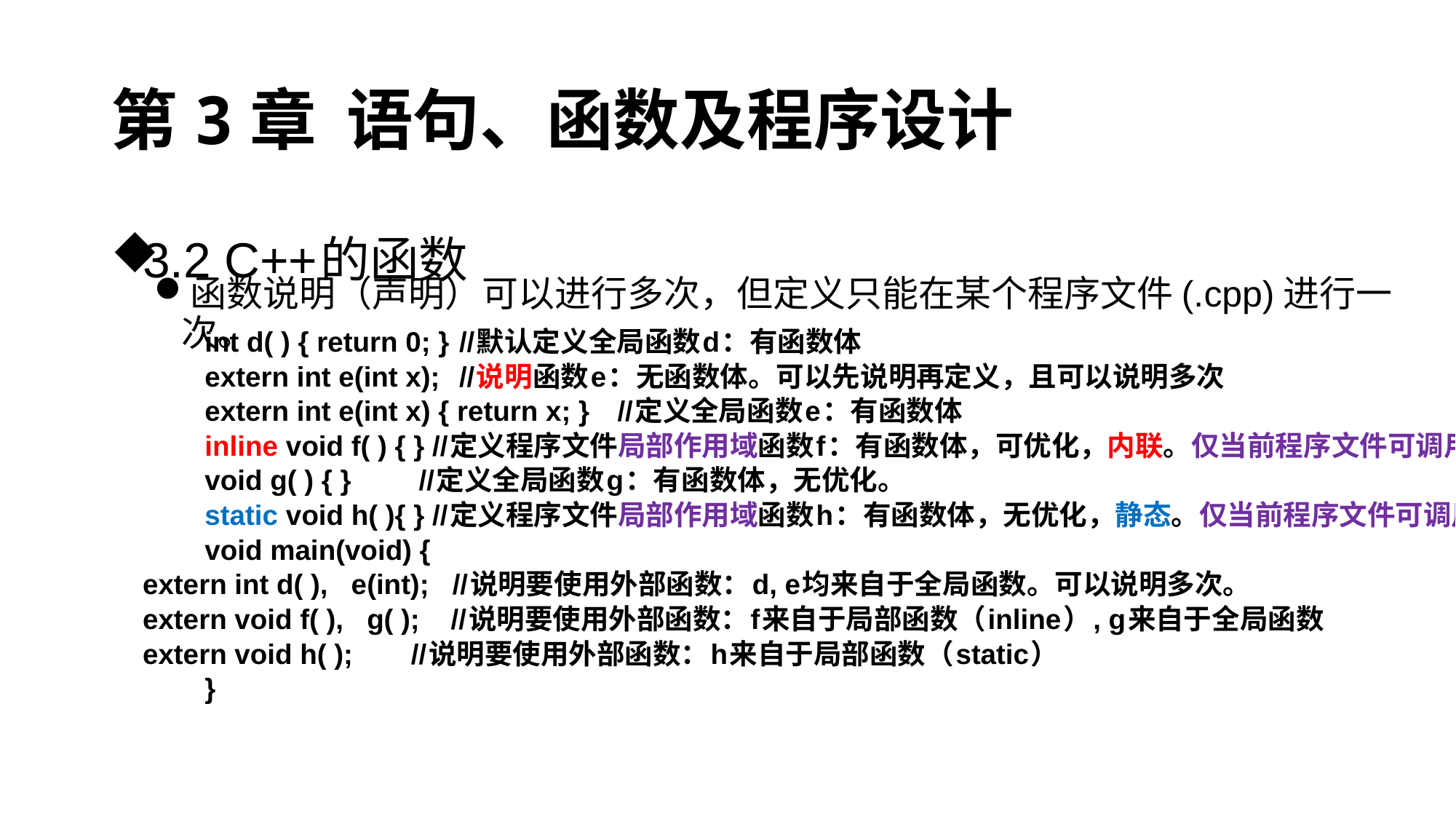

# 第3章  语句、函数及程序设计
3.2 C++的函数

            int d( ) { return 0; }		//默认定义全局函数d：有函数体
            extern int e(int x);		//说明函数e：无函数体。可以先说明再定义，且可以说明多次
            extern int e(int x) { return x; }	//定义全局函数e：有函数体
            inline void f( ) { } //定义程序文件局部作用域函数f：有函数体，可优化，内联。仅当前程序文件可调用
            void g( ) { }	       //定义全局函数g：有函数体，无优化。
            static void h( ){ } //定义程序文件局部作用域函数h：有函数体，无优化，静态。仅当前程序文件可调用
            void main(void) {
	extern int d( ),   e(int);   //说明要使用外部函数：d, e均来自于全局函数。可以说明多次。
	extern void f( ),   g( );    //说明要使用外部函数：f来自于局部函数（inline）, g来自于全局函数
	extern void h( );	      //说明要使用外部函数：h来自于局部函数（static）
            }
函数说明（声明）可以进行多次，但定义只能在某个程序文件(.cpp)进行一次。